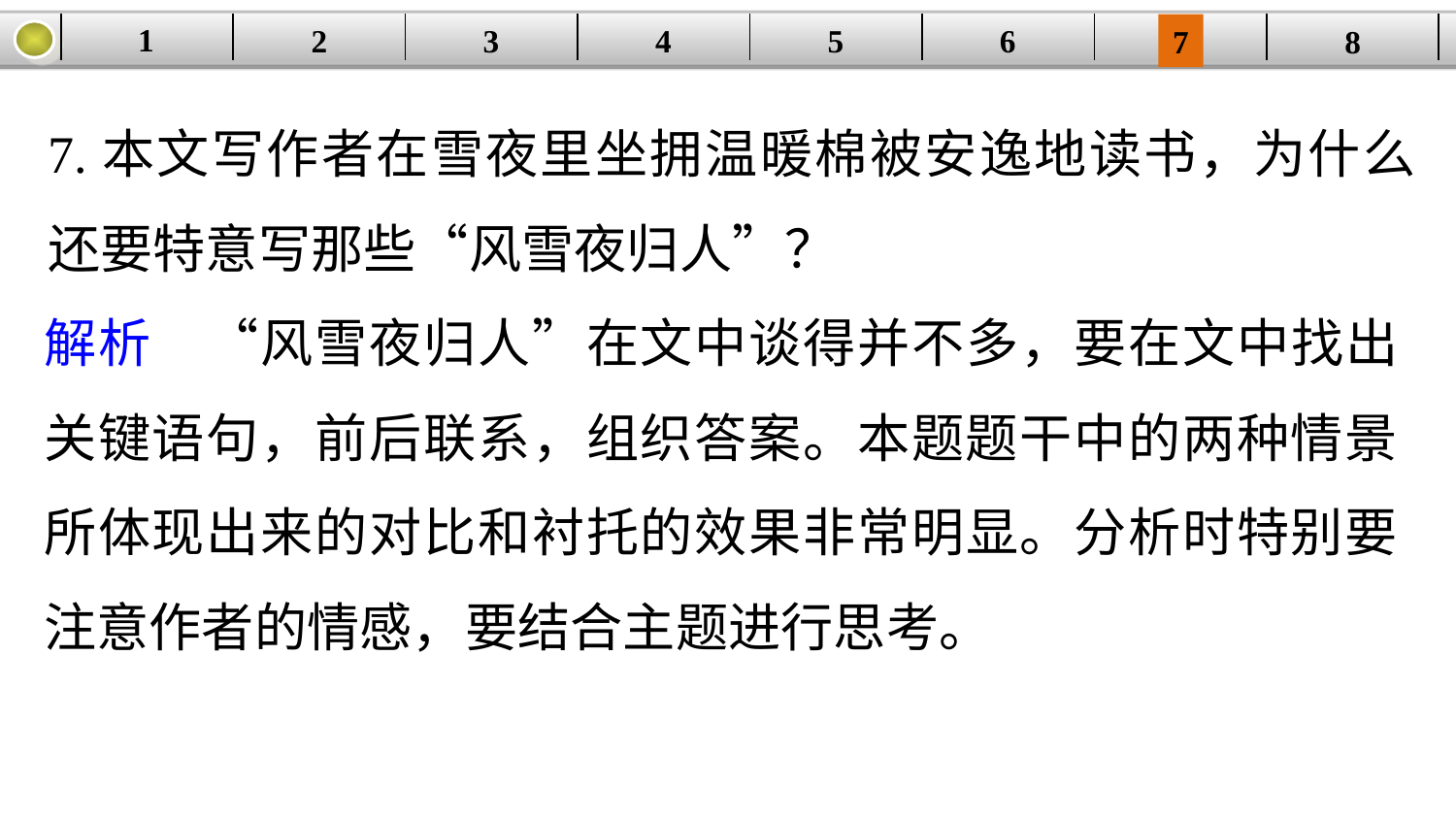

1
2
3
4
|  |  |  |  |  |  |  |  |
| --- | --- | --- | --- | --- | --- | --- | --- |
5
6
7
8

7.本文写作者在雪夜里坐拥温暖棉被安逸地读书，为什么还要特意写那些“风雪夜归人”？
解析　“风雪夜归人”在文中谈得并不多，要在文中找出关键语句，前后联系，组织答案。本题题干中的两种情景所体现出来的对比和衬托的效果非常明显。分析时特别要注意作者的情感，要结合主题进行思考。